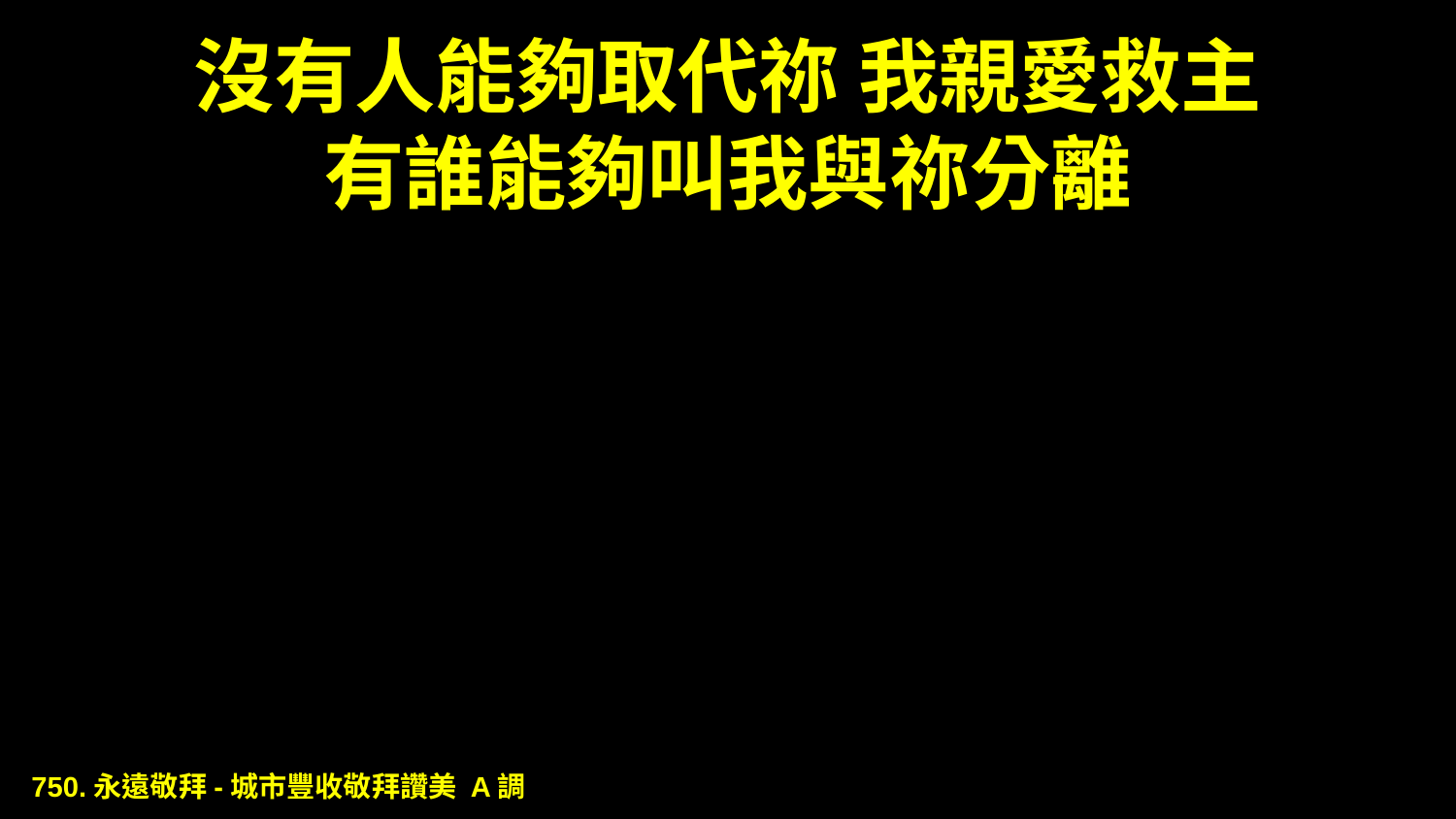

# 沒有人能夠取代祢 我親愛救主 有誰能夠叫我與祢分離
750.永遠敬拜-城市豐收敬拜讚美 A調